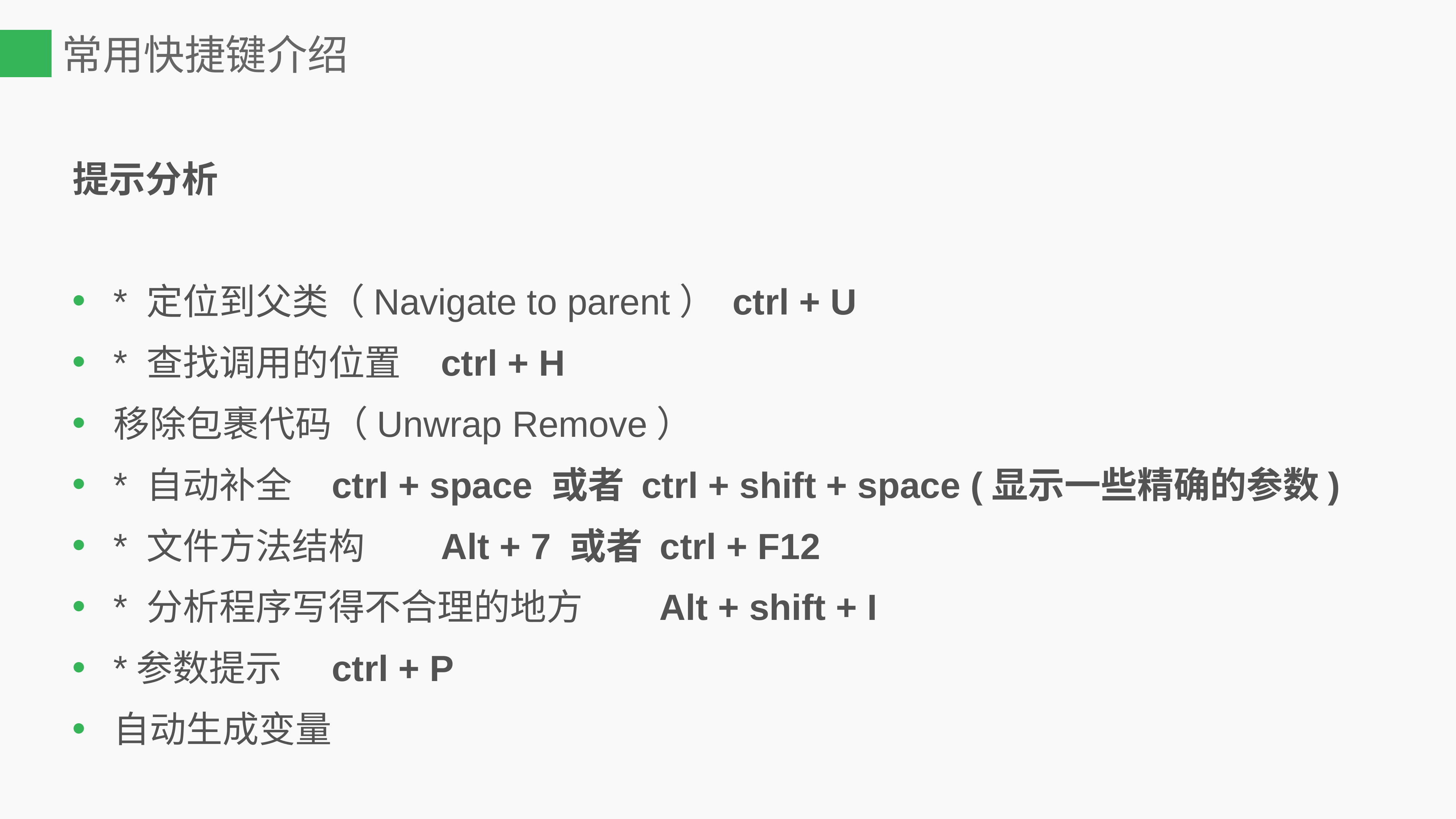

# 常用快捷键介绍
提示分析

* 定位到父类（Navigate to parent） ctrl + U
* 查找调用的位置	ctrl + H
移除包裹代码（Unwrap Remove）
* 自动补全	ctrl + space 或者 ctrl + shift + space (显示一些精确的参数)
* 文件方法结构		Alt + 7 或者 ctrl + F12
* 分析程序写得不合理的地方		Alt + shift + I
*参数提示	ctrl + P
自动生成变量